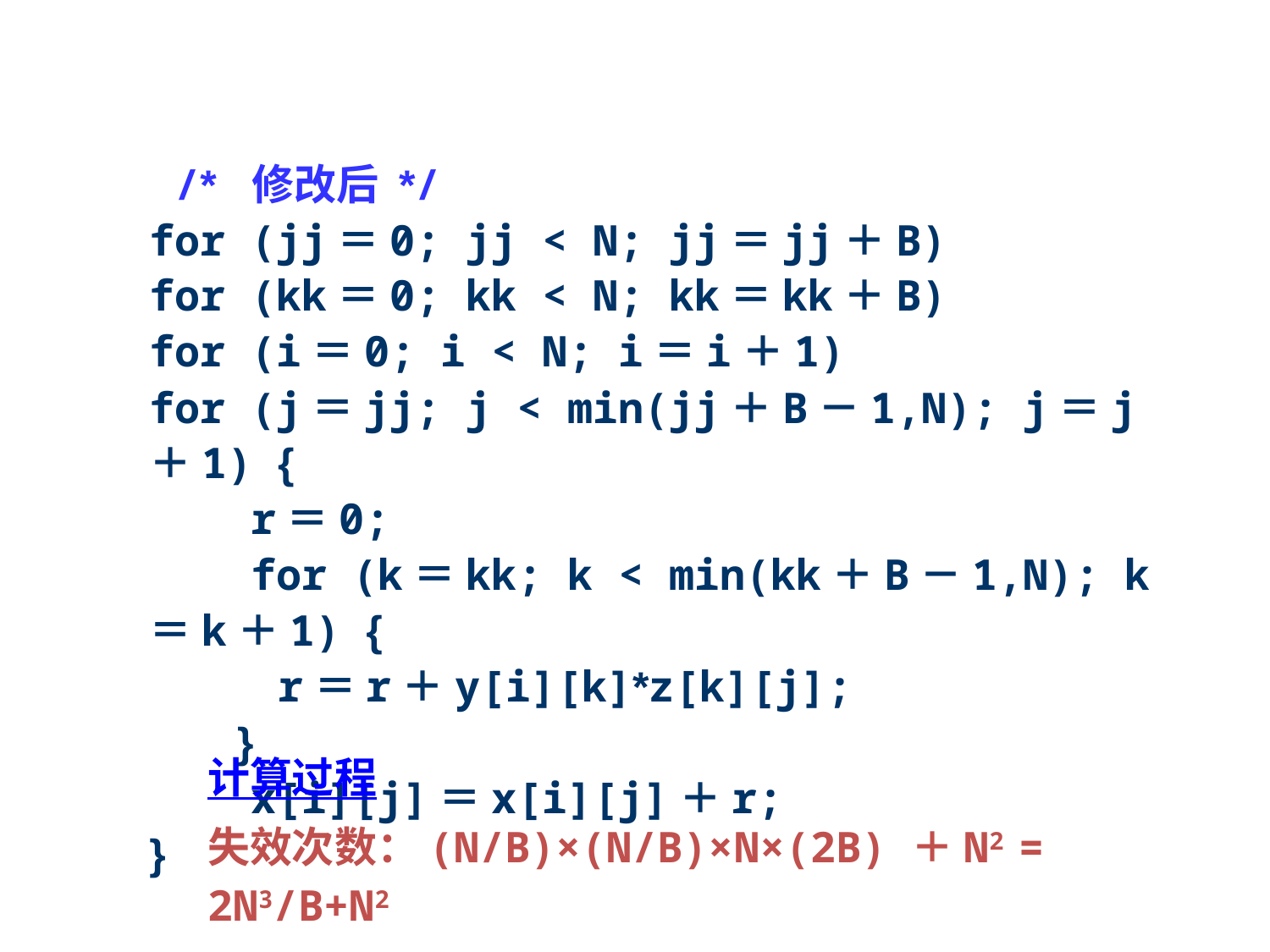

/* 修改后 */
for (jj＝0; jj < N; jj＝jj＋B)
for (kk＝0; kk < N; kk＝kk＋B)
for (i＝0; i < N; i＝i＋1)
for (j＝jj; j < min(jj＋B－1,N); j＝j＋1) {
    r＝0;
    for (k＝kk; k < min(kk＋B－1,N); k＝k＋1) {
       　r＝r＋y[i][k]*z[k][j];
    }
    x[i][j]＝x[i][j]＋r;
}
计算过程
失效次数：(N/B)×(N/B)×N×(2B) ＋N2 = 2N3/B+N2